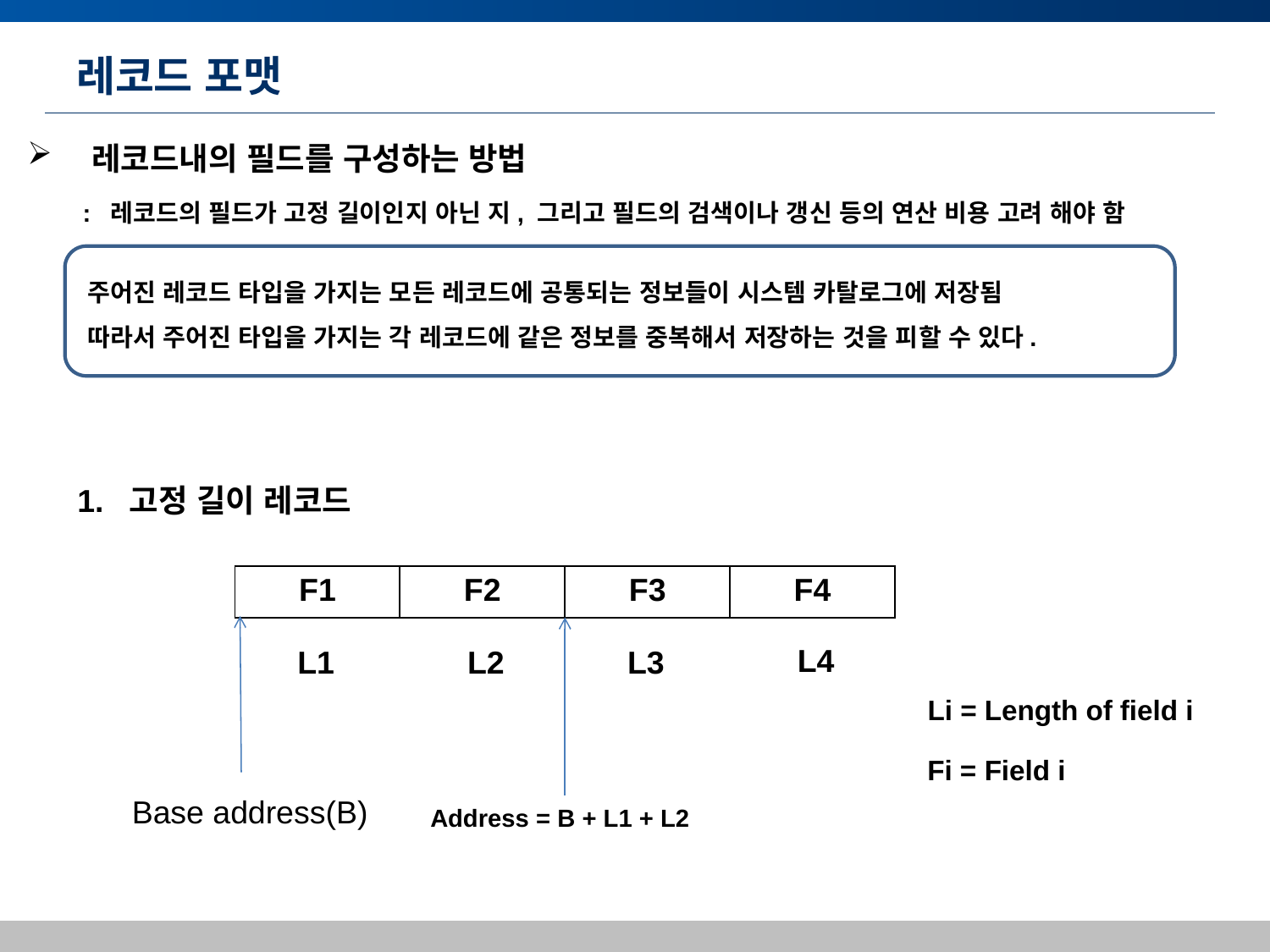

# 레코드 포맷
   레코드내의 필드를 구성하는 방법
:  레코드의 필드가 고정 길이인지 아닌 지, 그리고 필드의 검색이나 갱신 등의 연산 비용 고려 해야 함

주어진 레코드 타입을 가지는 모든 레코드에 공통되는 정보들이 시스템 카탈로그에 저장됨
따라서 주어진 타입을 가지는 각 레코드에 같은 정보를 중복해서 저장하는 것을 피할 수 있다.
1.  고정 길이 레코드
| F1 | F2 | F3 | F4 |
| --- | --- | --- | --- |
L4
L1
L2
L3
Li = Length of field i
Fi = Field i
Base address(B)
Address = B + L1 + L2